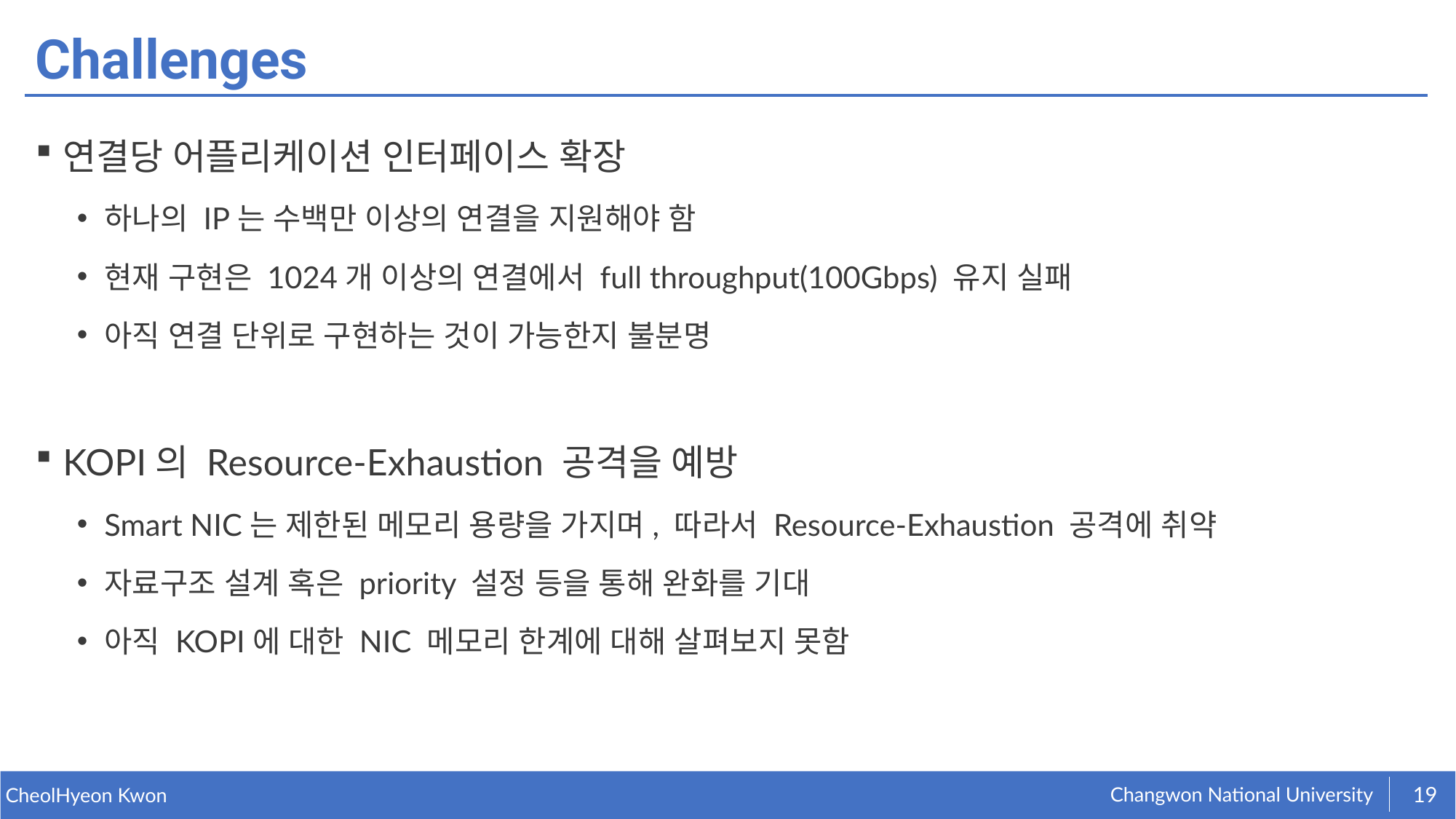

# Challenges
연결당 어플리케이션 인터페이스 확장
하나의 IP는 수백만 이상의 연결을 지원해야 함
현재 구현은 1024개 이상의 연결에서 full throughput(100Gbps) 유지 실패
아직 연결 단위로 구현하는 것이 가능한지 불분명

KOPI의 Resource-Exhaustion 공격을 예방
Smart NIC는 제한된 메모리 용량을 가지며, 따라서 Resource-Exhaustion 공격에 취약
자료구조 설계 혹은 priority 설정 등을 통해 완화를 기대
아직 KOPI에 대한 NIC 메모리 한계에 대해 살펴보지 못함
19